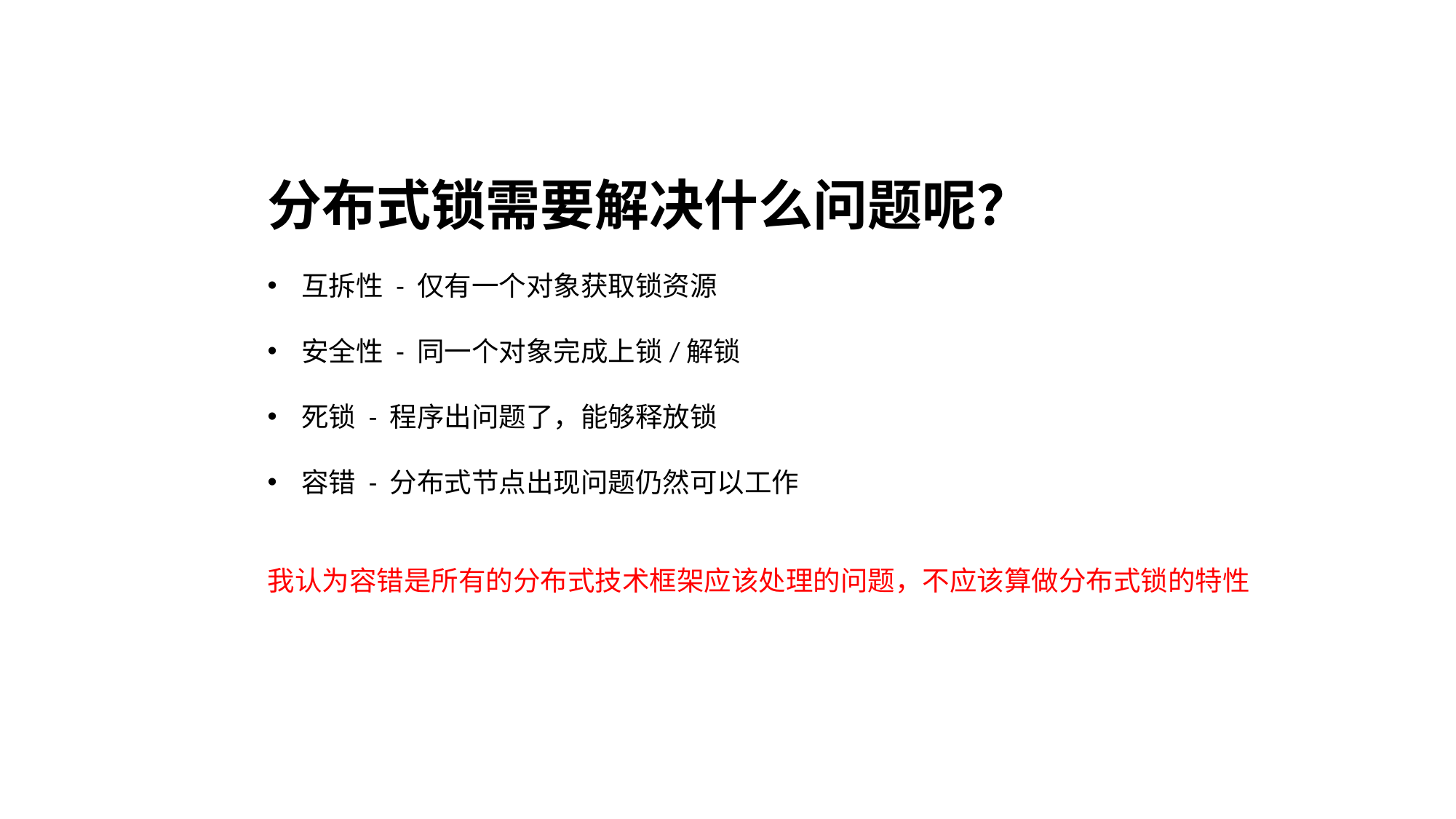

分布式锁需要解决什么问题呢？

互拆性 - 仅有一个对象获取锁资源

安全性 - 同一个对象完成上锁/解锁

死锁 - 程序出问题了，能够释放锁

容错 - 分布式节点出现问题仍然可以工作

我认为容错是所有的分布式技术框架应该处理的问题，不应该算做分布式锁的特性